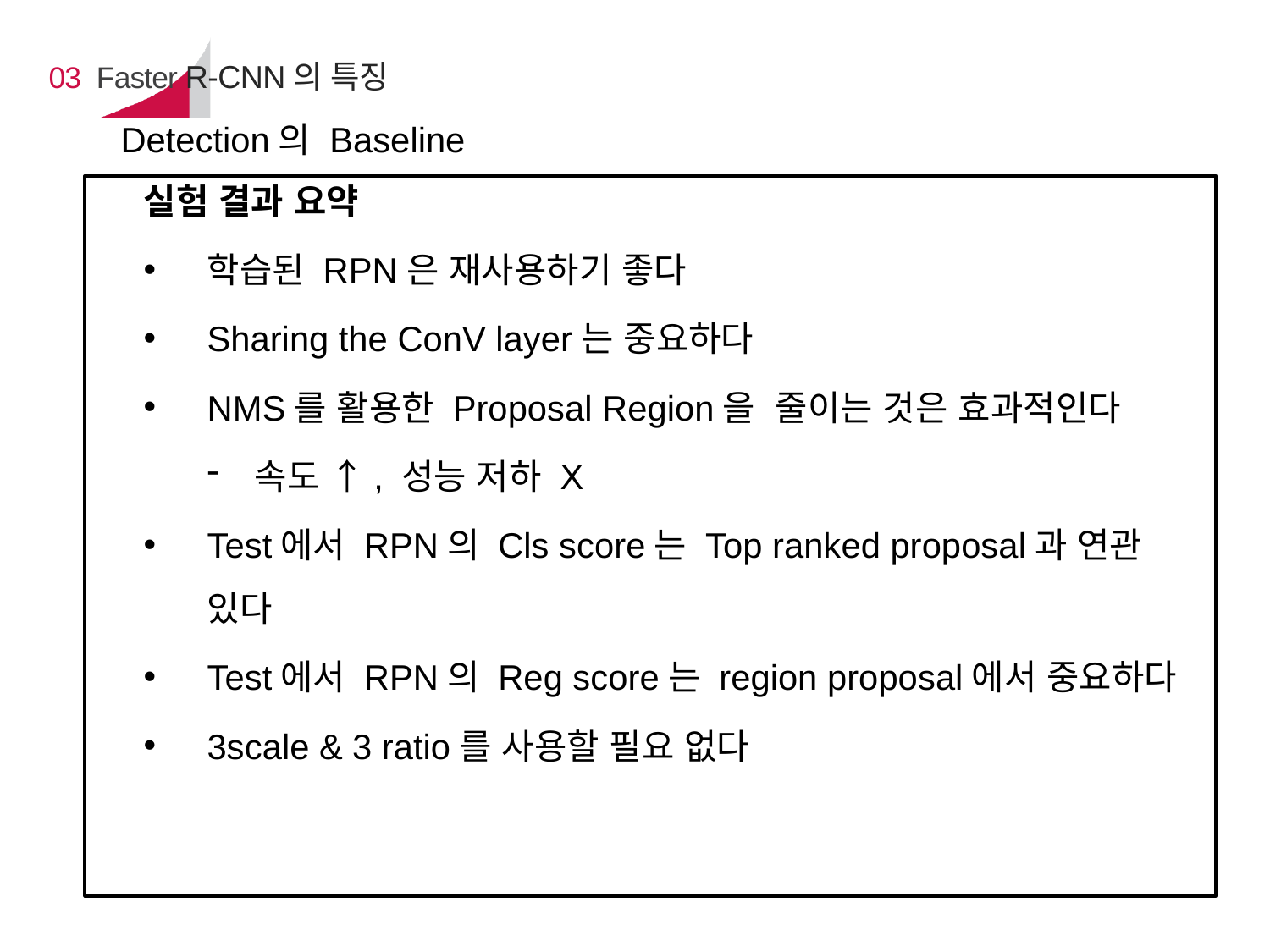

# 03  Faster R-CNN의 특징
Detection의 Baseline

실험 결과 요약
학습된 RPN은 재사용하기 좋다
Sharing the ConV layer는 중요하다
NMS를 활용한 Proposal Region을  줄이는 것은 효과적인다
속도 ↑, 성능 저하 X
Test에서 RPN의 Cls score는 Top ranked proposal과 연관 있다
Test에서 RPN의 Reg score는 region proposal에서 중요하다
3scale & 3 ratio를 사용할 필요 없다